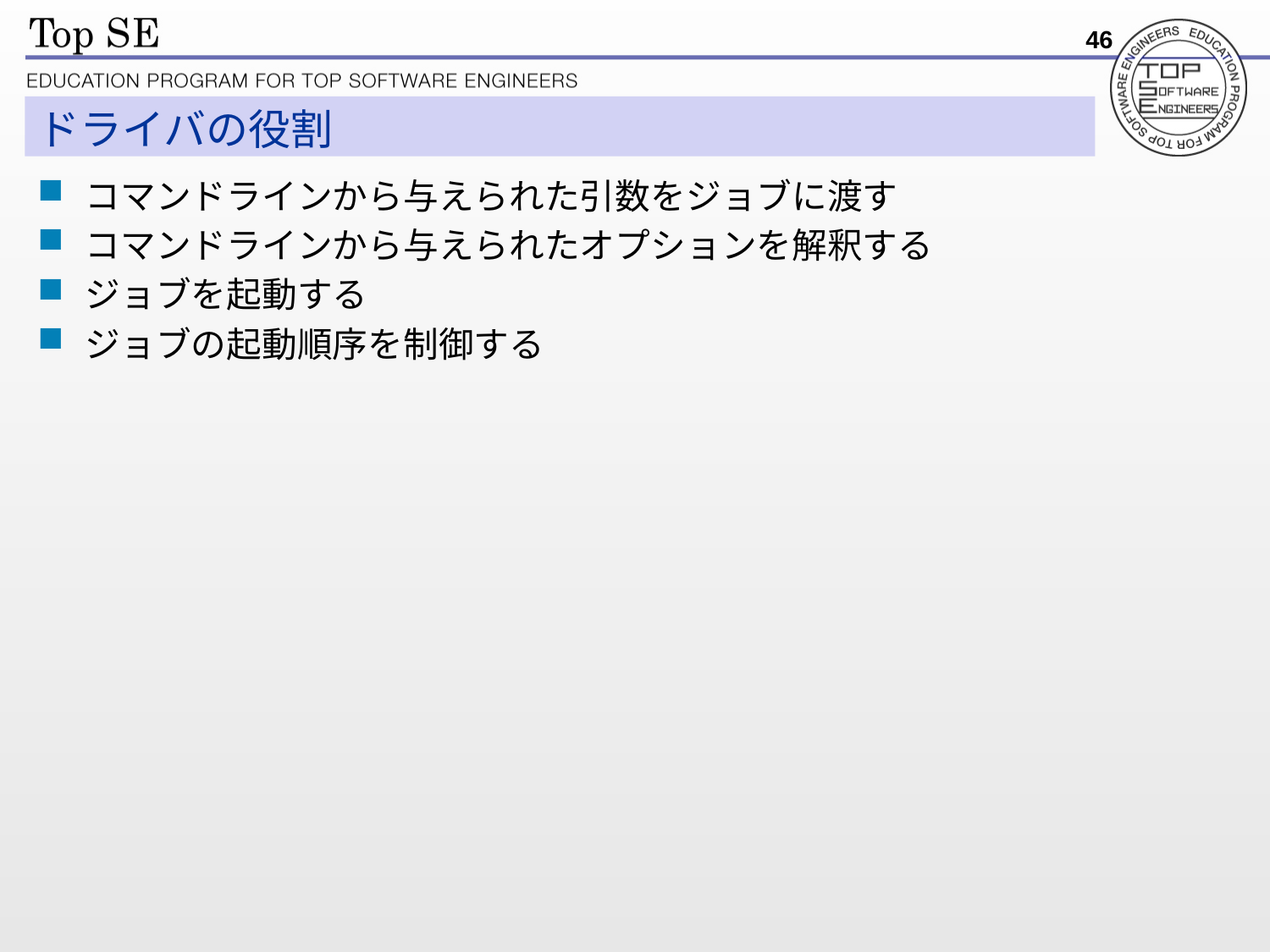

46
# ドライバの役割
コマンドラインから与えられた引数をジョブに渡す
コマンドラインから与えられたオプションを解釈する
ジョブを起動する
ジョブの起動順序を制御する